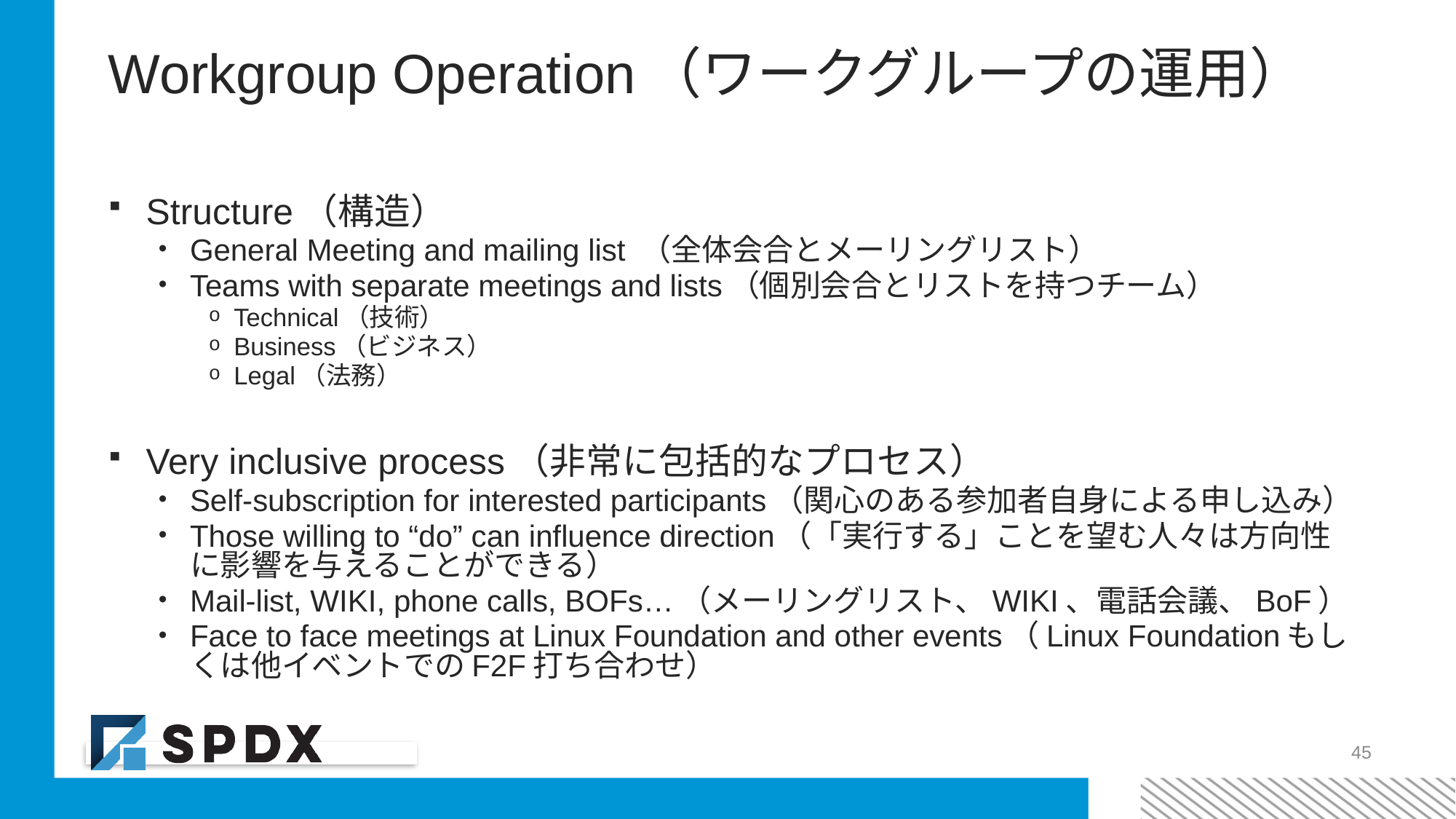

# Workgroup Operation（ワークグループの運用）
Structure（構造）
General Meeting and mailing list （全体会合とメーリングリスト）
Teams with separate meetings and lists（個別会合とリストを持つチーム）
Technical（技術）
Business（ビジネス）
Legal（法務）

Very inclusive process（非常に包括的なプロセス）
Self-subscription for interested participants（関心のある参加者自身による申し込み）
Those willing to “do” can influence direction（「実行する」ことを望む人々は方向性に影響を与えることができる）
Mail-list, WIKI, phone calls, BOFs…（メーリングリスト、WIKI、電話会議、BoF）
Face to face meetings at Linux Foundation and other events（Linux Foundationもしくは他イベントでのF2F打ち合わせ）

45